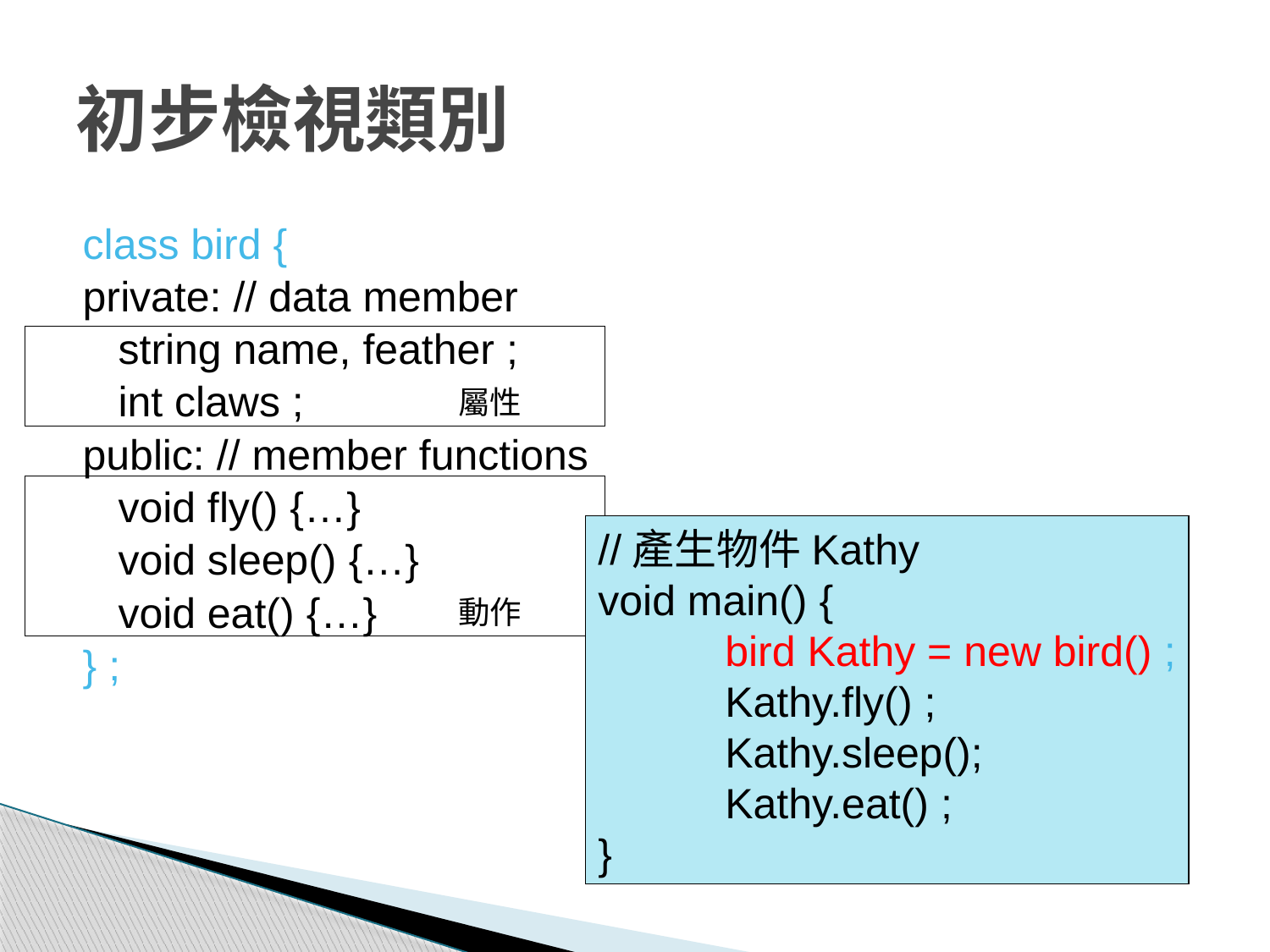

# 初步檢視類別
class bird {
private: // data member
	string name, feather ;
	int claws ;
public: // member functions
	void fly() {…}
	void sleep() {…}
	void eat() {…}
} ;

屬性

//產生物件Kathy
void main() {
	bird Kathy = new bird() ;
	Kathy.fly() ;
	Kathy.sleep();
	Kathy.eat() ;
}
動作